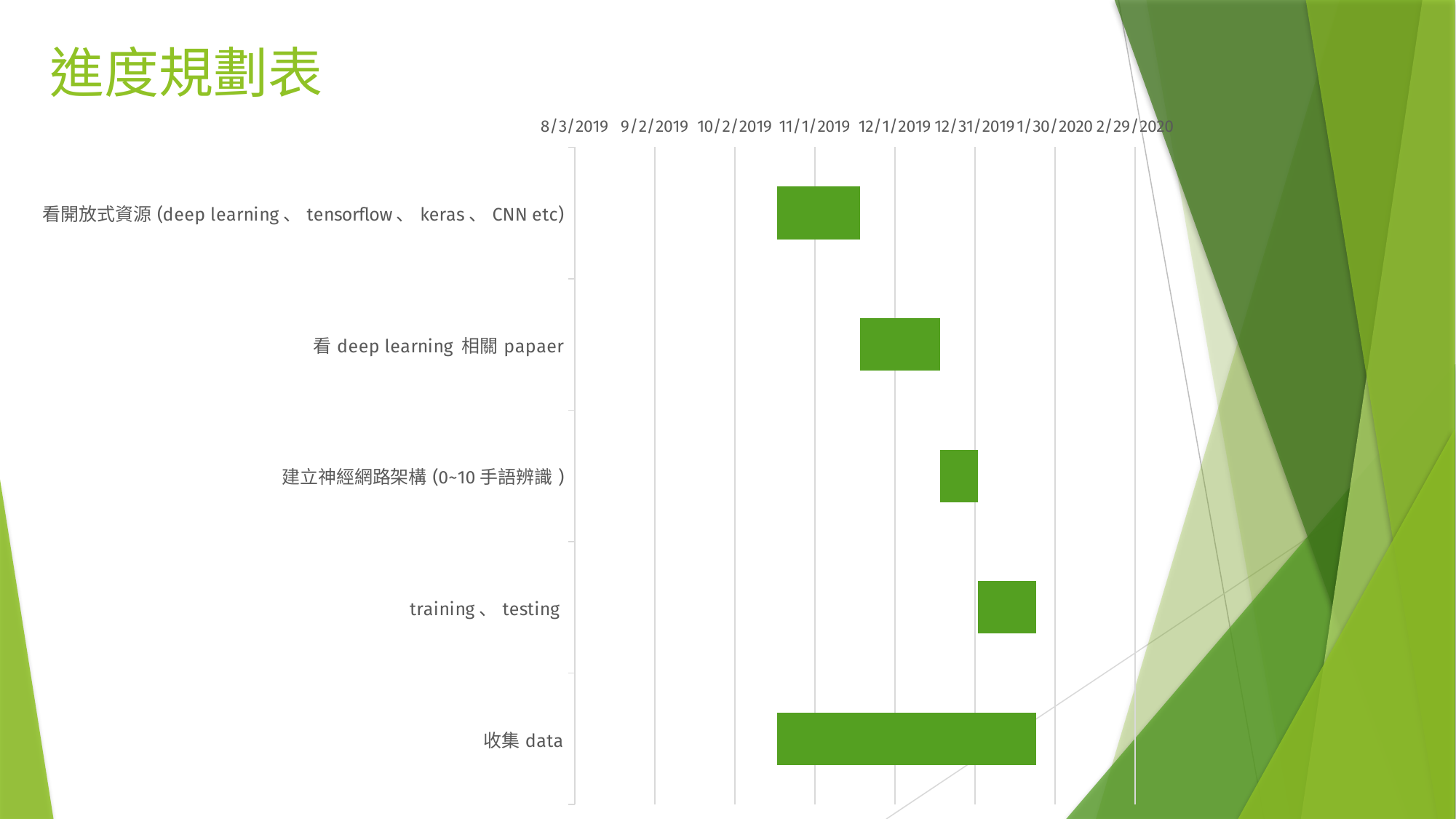

# 進度規劃表

### Chart

| Category |  |  |
|---|---|---|
| 看開放式資源(deep learning、tensorflow、keras、CNN etc) | 43756.0 | 31.0 |
| 看deep learning 相關papaer | 43787.0 | 30.0 |
| 建立神經網路架構(0~10手語辨識) | 43817.0 | 14.0 |
| training、testing  | 43831.0 | 22.0 |
| 收集data | 43756.0 | 97.0 |